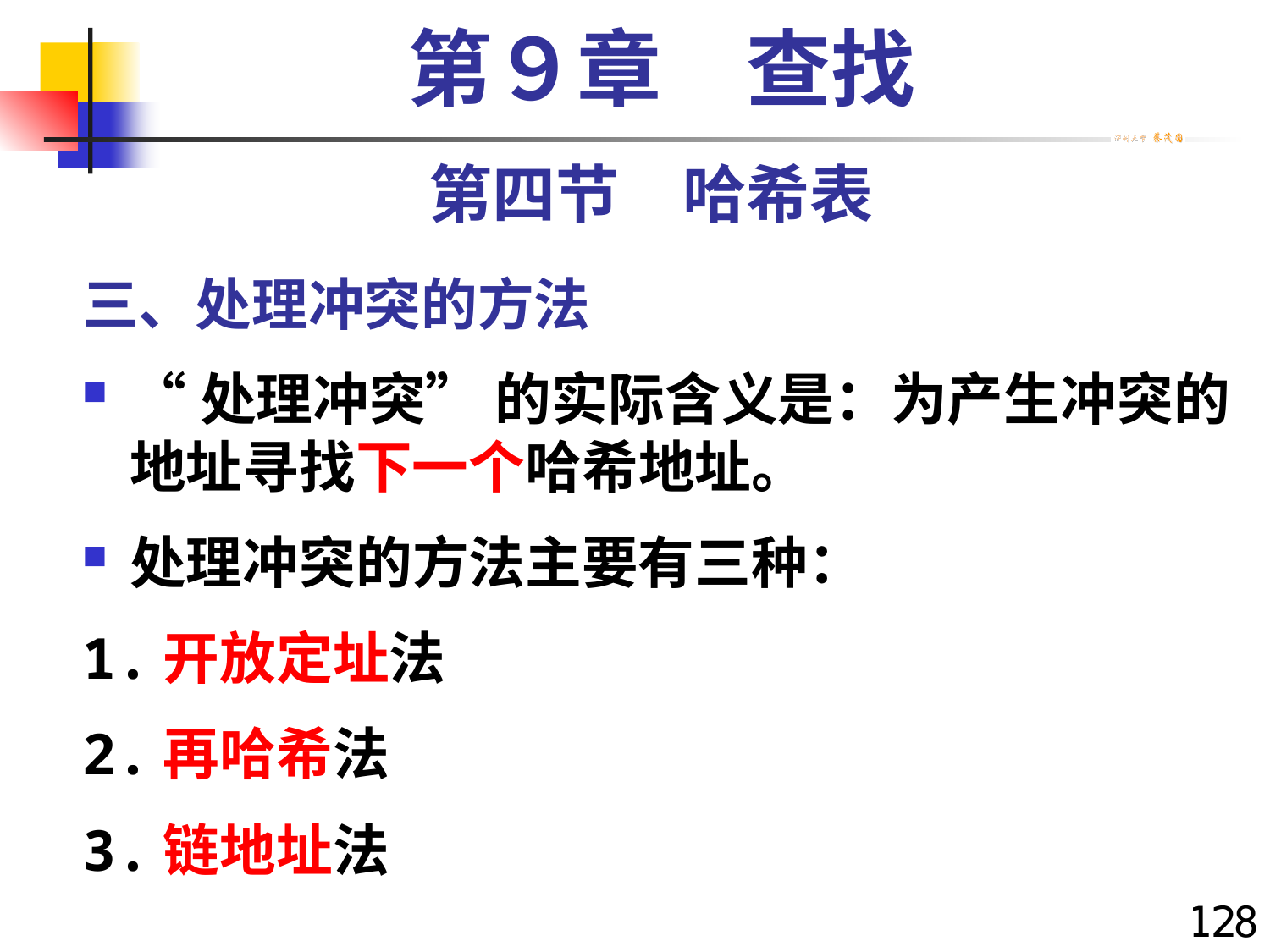

第９章　查找
第四节　哈希表
# 三、处理冲突的方法
“处理冲突” 的实际含义是：为产生冲突的地址寻找下一个哈希地址。
处理冲突的方法主要有三种：
1.开放定址法
2.再哈希法
3.链地址法
128